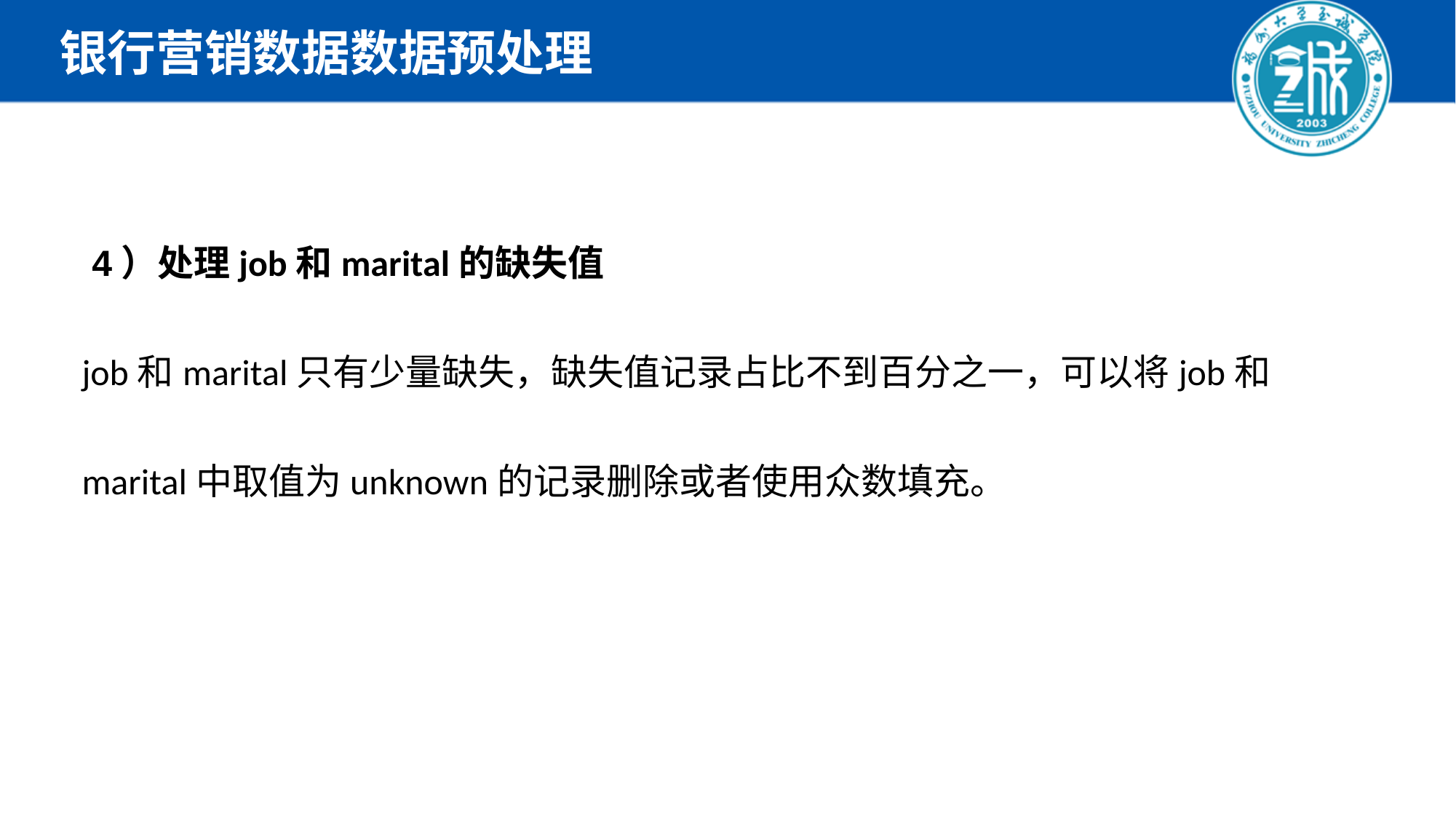

银行营销数据数据预处理
 4）处理job和marital的缺失值
job和marital只有少量缺失，缺失值记录占比不到百分之一，可以将job和marital中取值为unknown的记录删除或者使用众数填充。